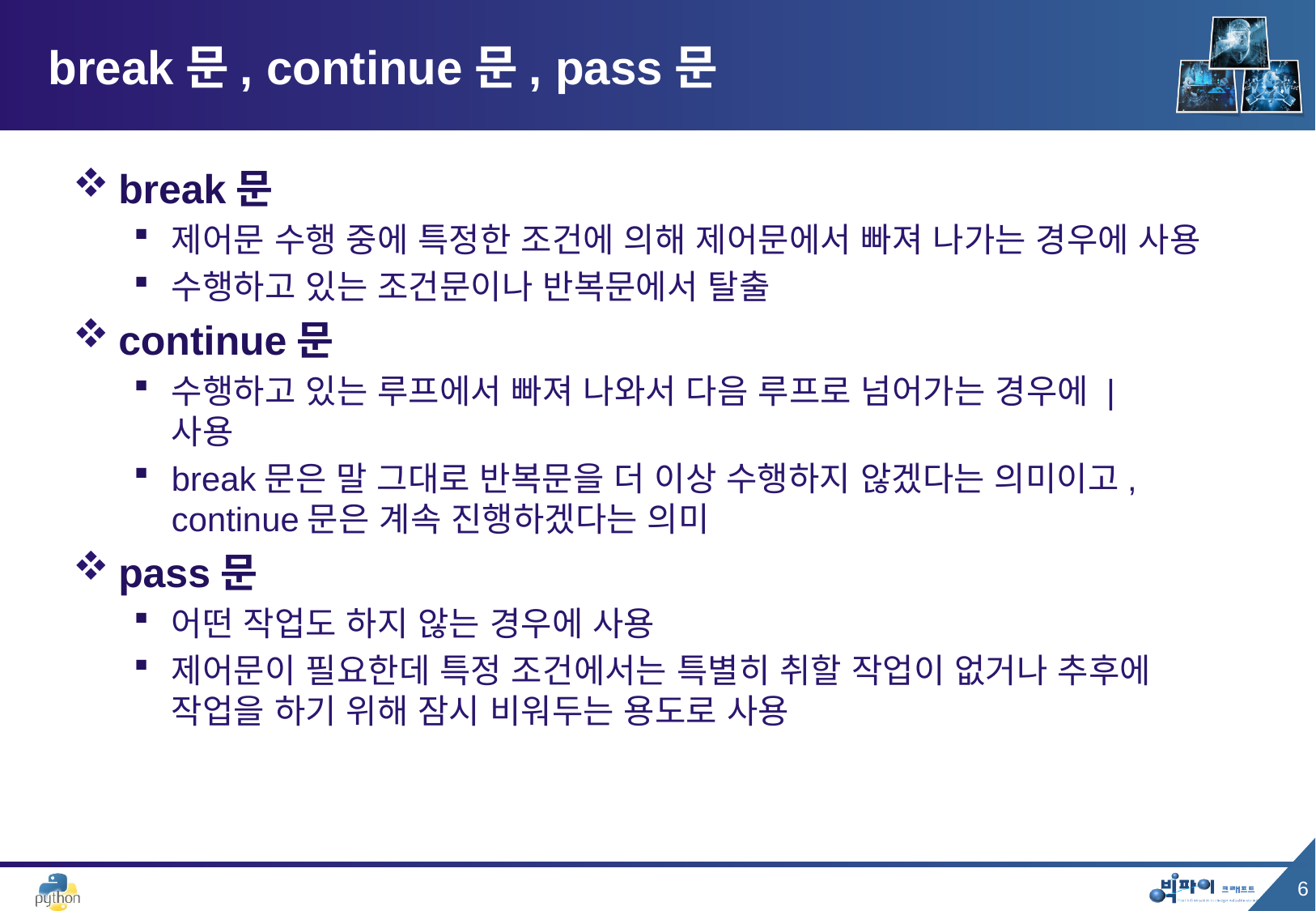

# break문, continue문, pass문
break문
제어문 수행 중에 특정한 조건에 의해 제어문에서 빠져 나가는 경우에 사용
수행하고 있는 조건문이나 반복문에서 탈출
continue문
수행하고 있는 루프에서 빠져 나와서 다음 루프로 넘어가는 경우에 |
사용
break문은 말 그대로 반복문을 더 이상 수행하지 않겠다는 의미이고, continue문은 계속 진행하겠다는 의미
pass문
어떤 작업도 하지 않는 경우에 사용
제어문이 필요한데 특정 조건에서는 특별히 취할 작업이 없거나 추후에 작업을 하기 위해 잠시 비워두는 용도로 사용